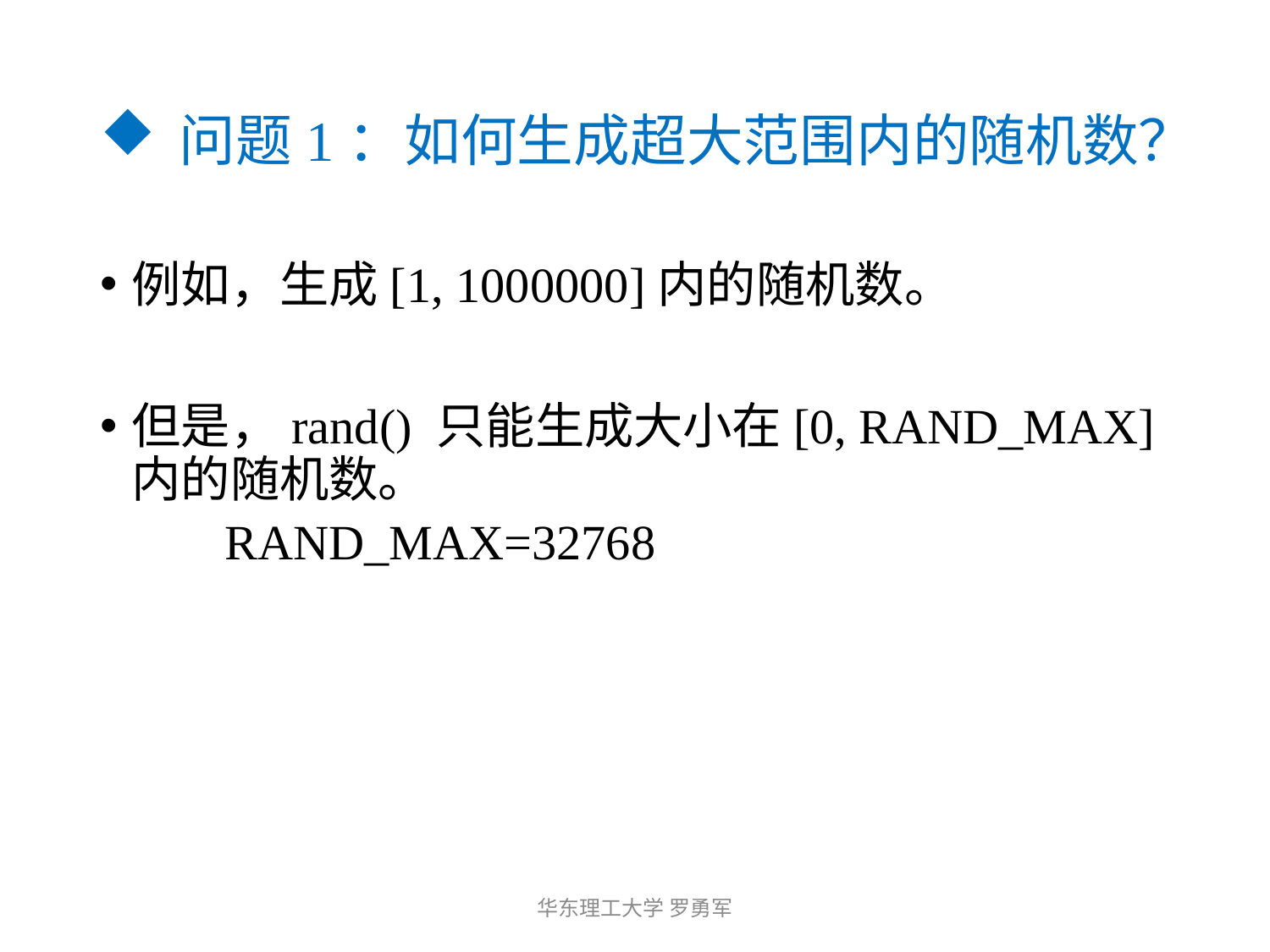

# 问题1：如何生成超大范围内的随机数？
例如，生成[1, 1000000]内的随机数。

但是，rand() 只能生成大小在[0, RAND_MAX]内的随机数。
     RAND_MAX=32768
华东理工大学 罗勇军